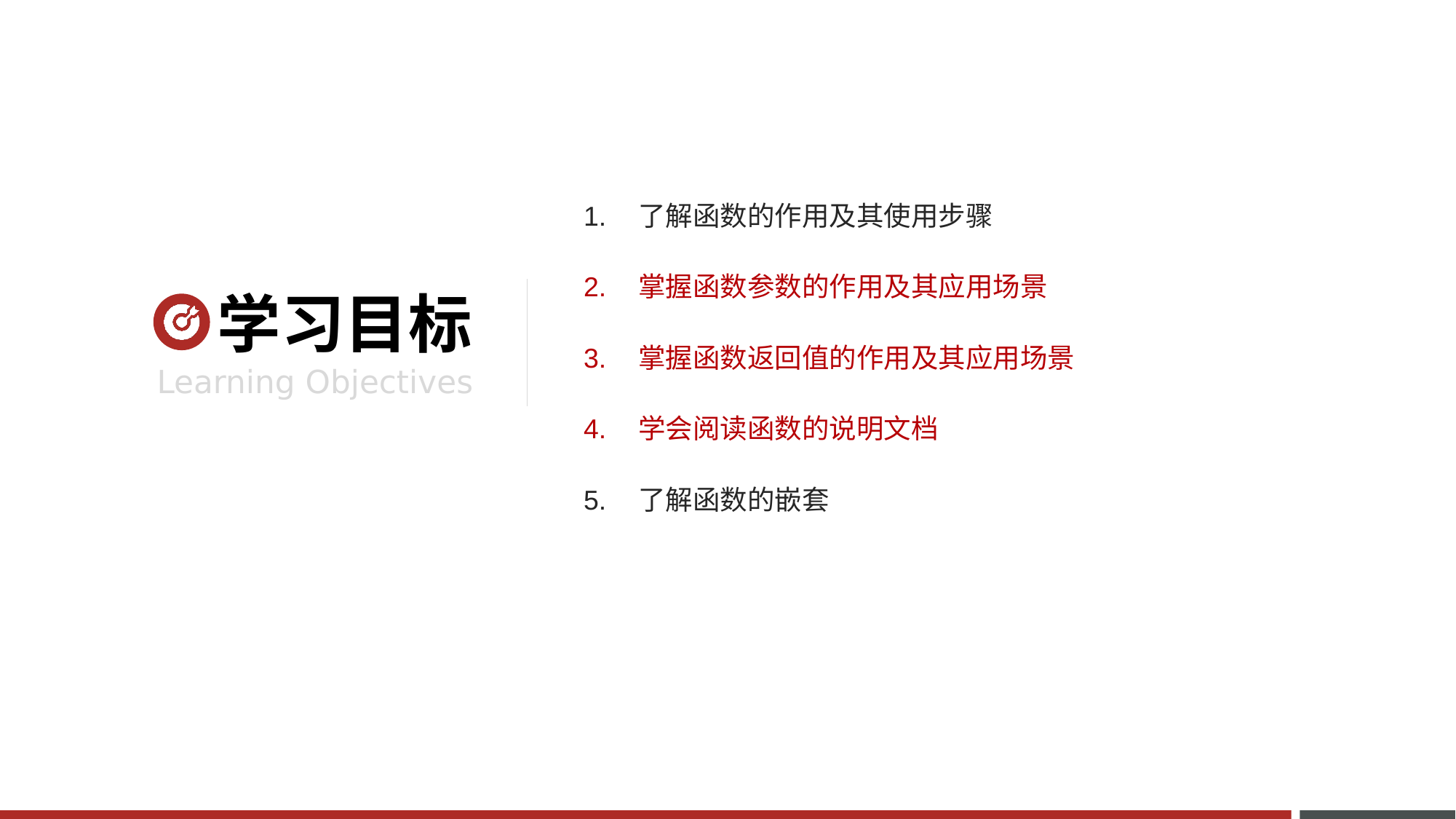

了解函数的作用及其使用步骤
掌握函数参数的作用及其应用场景
掌握函数返回值的作用及其应用场景
学会阅读函数的说明文档
了解函数的嵌套